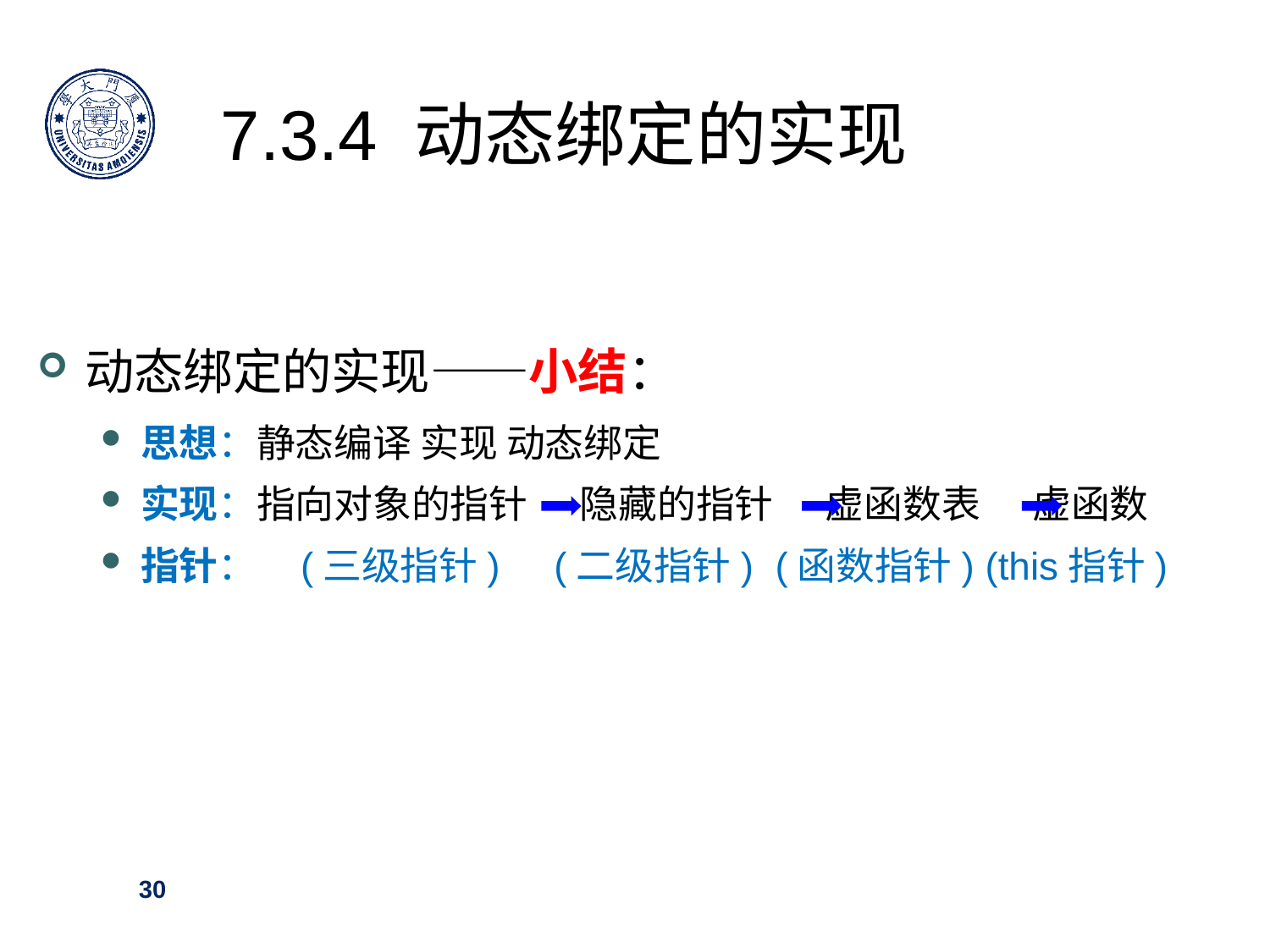

7.3.4 动态绑定的实现
动态绑定的实现——小结：

思想：静态编译 实现 动态绑定

实现：指向对象的指针      隐藏的指针      虚函数表      虚函数

指针：    (三级指针)     (二级指针)  (函数指针) (this指针)

30